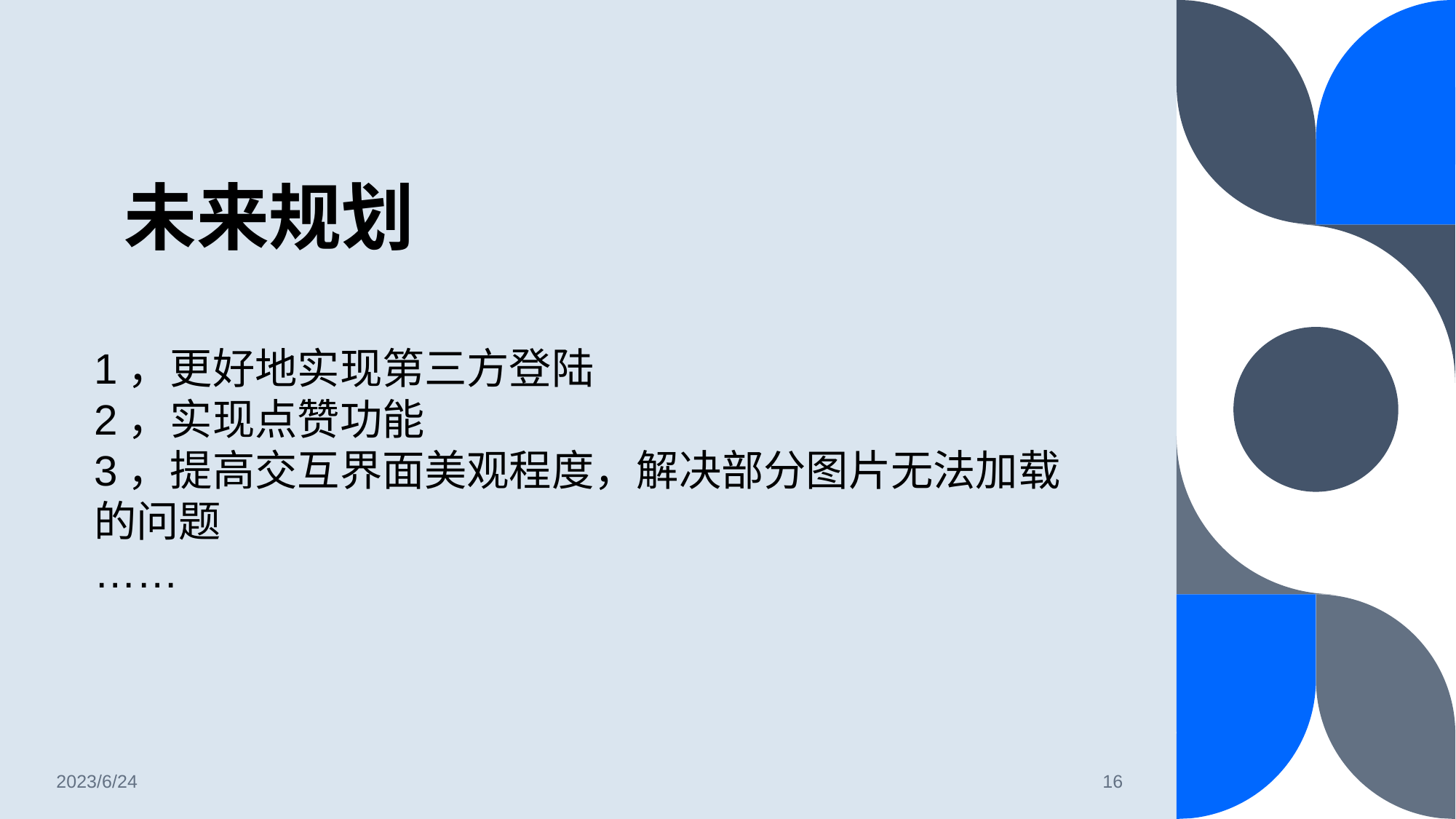

# 未来规划
1，更好地实现第三方登陆
2，实现点赞功能
3，提高交互界面美观程度，解决部分图片无法加载的问题
……
2023/6/24
16